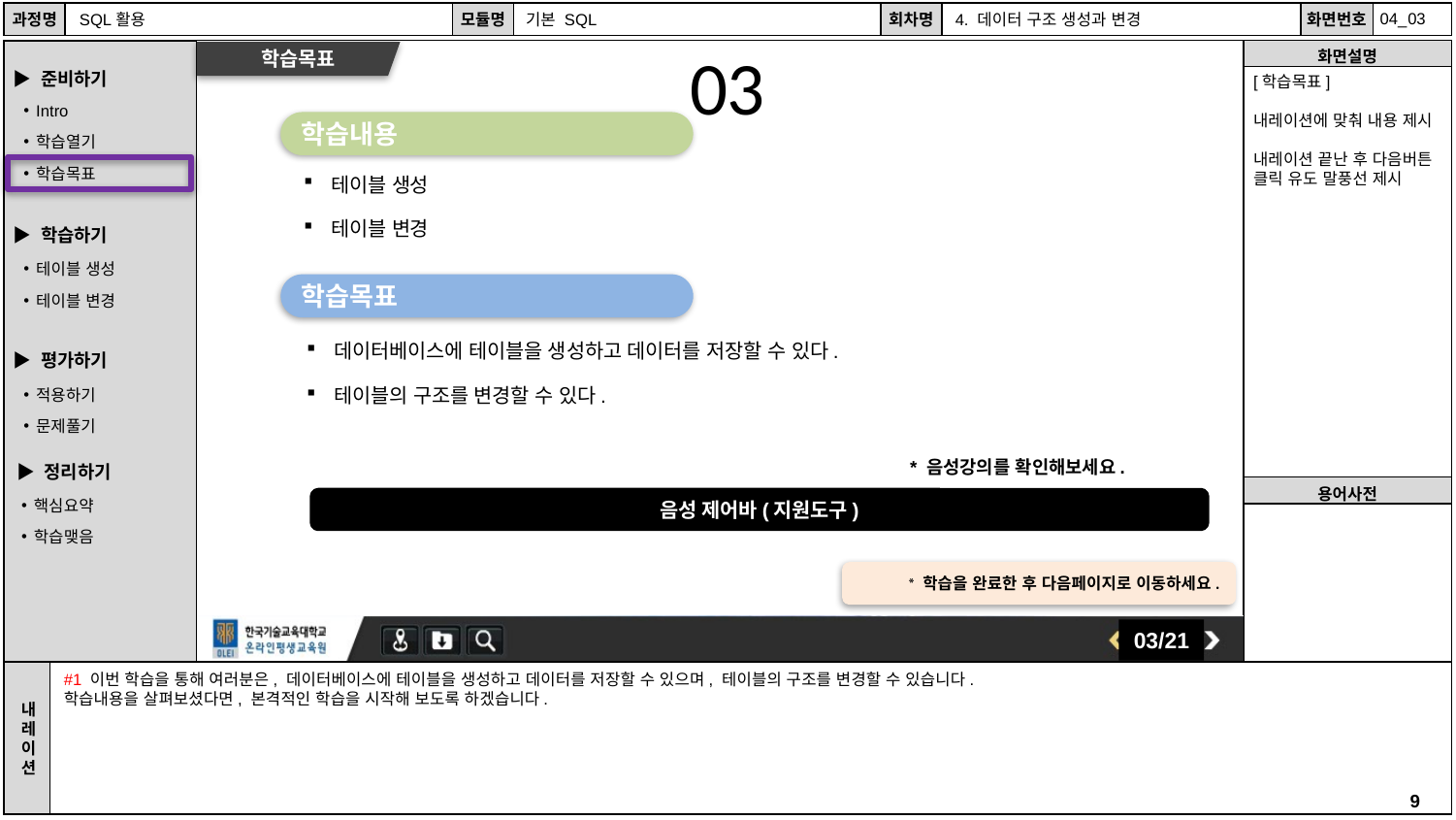

03
03
학습목표
[학습목표]

내레이션에 맞춰 내용 제시

내레이션 끝난 후 다음버튼 클릭 유도 말풍선 제시
학습내용

테이블 생성
테이블 변경
학습목표
데이터베이스에 테이블을 생성하고 데이터를 저장할 수 있다.
테이블의 구조를 변경할 수 있다.
* 음성강의를 확인해보세요.
음성 제어바(지원도구)
* 학습을 완료한 후 다음페이지로 이동하세요.
03/21
#1 이번 학습을 통해 여러분은, 데이터베이스에 테이블을 생성하고 데이터를 저장할 수 있으며, 테이블의 구조를 변경할 수 있습니다.
학습내용을 살펴보셨다면, 본격적인 학습을 시작해 보도록 하겠습니다.